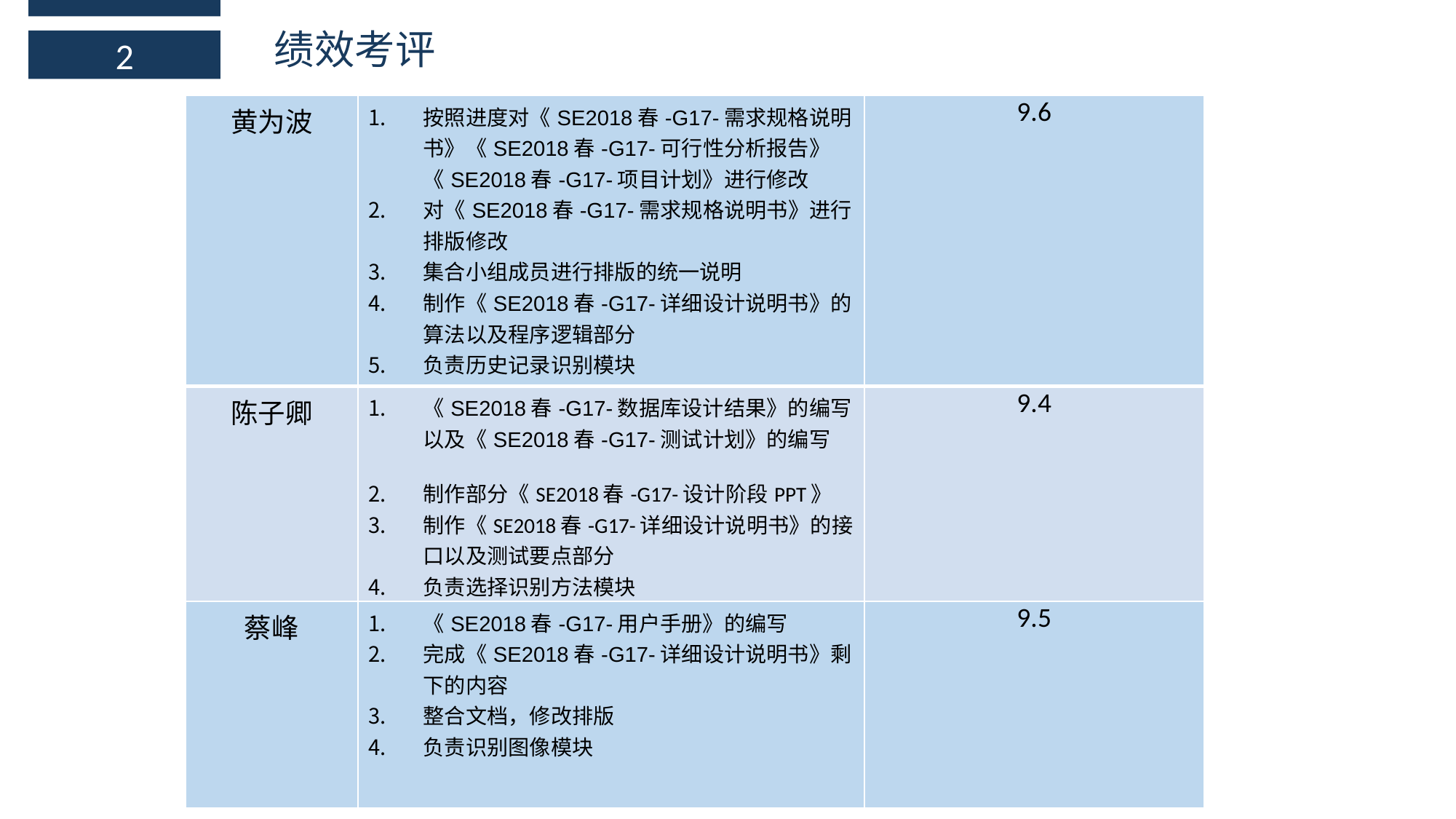

绩效考评
2
| 黄为波 | 按照进度对《SE2018春-G17-需求规格说明书》《SE2018春-G17-可行性分析报告》《SE2018春-G17-项目计划》进行修改 对《SE2018春-G17-需求规格说明书》进行排版修改 集合小组成员进行排版的统一说明 制作《SE2018春-G17-详细设计说明书》的算法以及程序逻辑部分 负责历史记录识别模块 | 9.6 |
| --- | --- | --- |
| 陈子卿 | 《SE2018春-G17-数据库设计结果》的编写以及《SE2018春-G17-测试计划》的编写 制作部分《SE2018春-G17-设计阶段PPT》 制作《SE2018春-G17-详细设计说明书》的接口以及测试要点部分 负责选择识别方法模块 | 9.4 |
| 蔡峰 | 《SE2018春-G17-用户手册》的编写 完成《SE2018春-G17-详细设计说明书》剩下的内容 整合文档，修改排版 负责识别图像模块 | 9.5 |